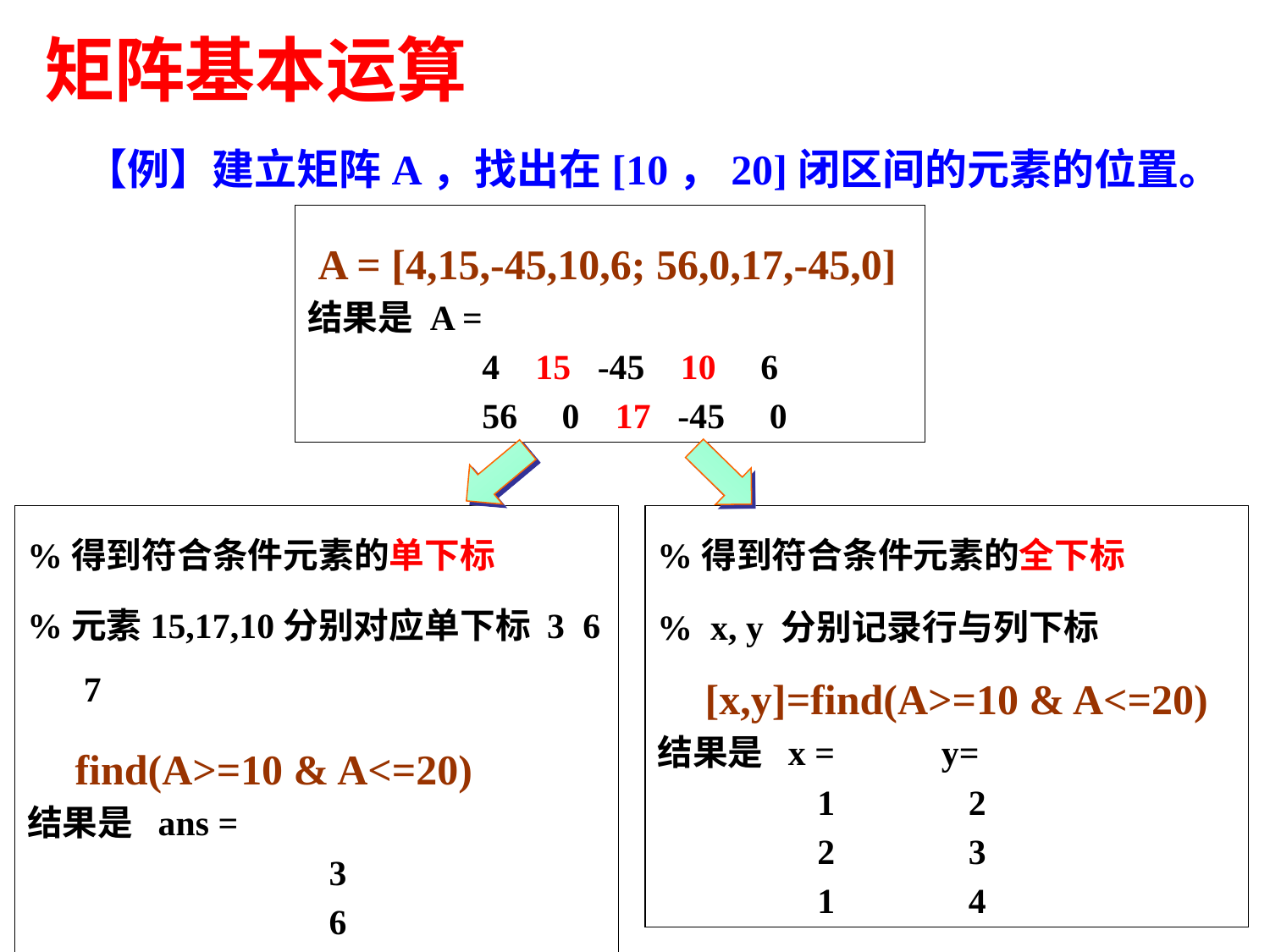

矩阵基本运算
【例】建立矩阵A，找出在[10，20]闭区间的元素的位置。
 A = [4,15,-45,10,6; 56,0,17,-45,0]
结果是 A =
		4    15   -45    10     6
		56     0    17   -45     0

%得到符合条件元素的单下标
%元素15,17,10分别对应单下标 3  6  7
	find(A>=10 & A<=20)
结果是  ans =
			3
			6
			7
%得到符合条件元素的全下标
%  x, y 分别记录行与列下标[x,y]=find(A>=10 & A<=20)
结果是  x =            y=
                  1               2
                  2               3
                  1               4
51